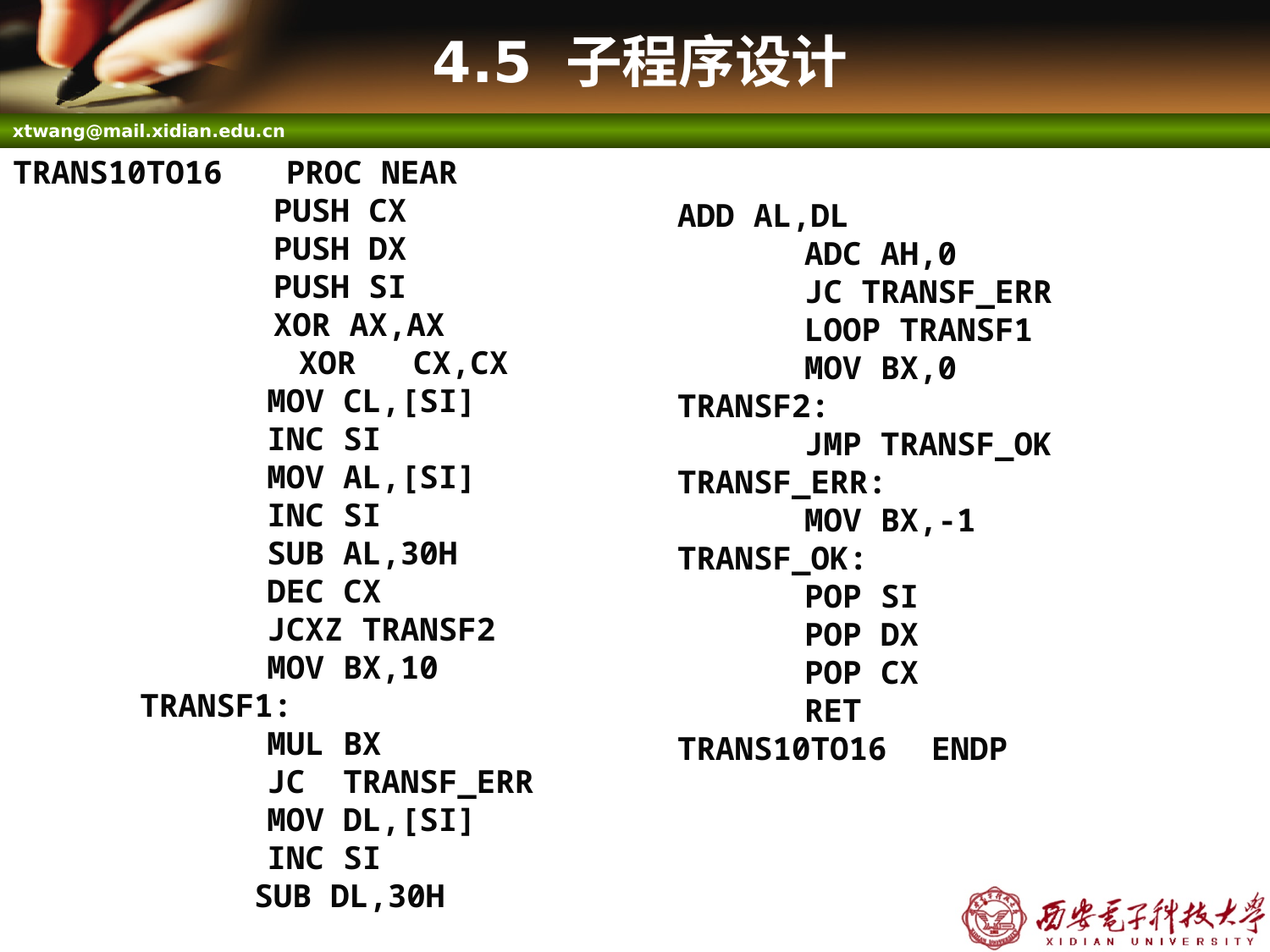

# 4.5 子程序设计
TRANS10TO16	 PROC NEAR
	       PUSH CX
	       PUSH DX
	       PUSH SI
	       XOR AX,AX
               XOR   CX,CX
	MOV CL,[SI]
	INC SI
	MOV AL,[SI]
	INC SI
	SUB AL,30H
	DEC CX
	JCXZ TRANSF2
	MOV BX,10
TRANSF1:
	MUL BX
	JC  TRANSF_ERR
	MOV DL,[SI]
	INC SI
      SUB DL,30H

ADD AL,DL
	ADC AH,0
	JC TRANSF_ERR
	LOOP TRANSF1
	MOV BX,0
TRANSF2:
	JMP TRANSF_OK
TRANSF_ERR:
	MOV BX,-1
TRANSF_OK:
	POP SI
	POP DX
	POP CX
	RET
TRANS10TO16	ENDP